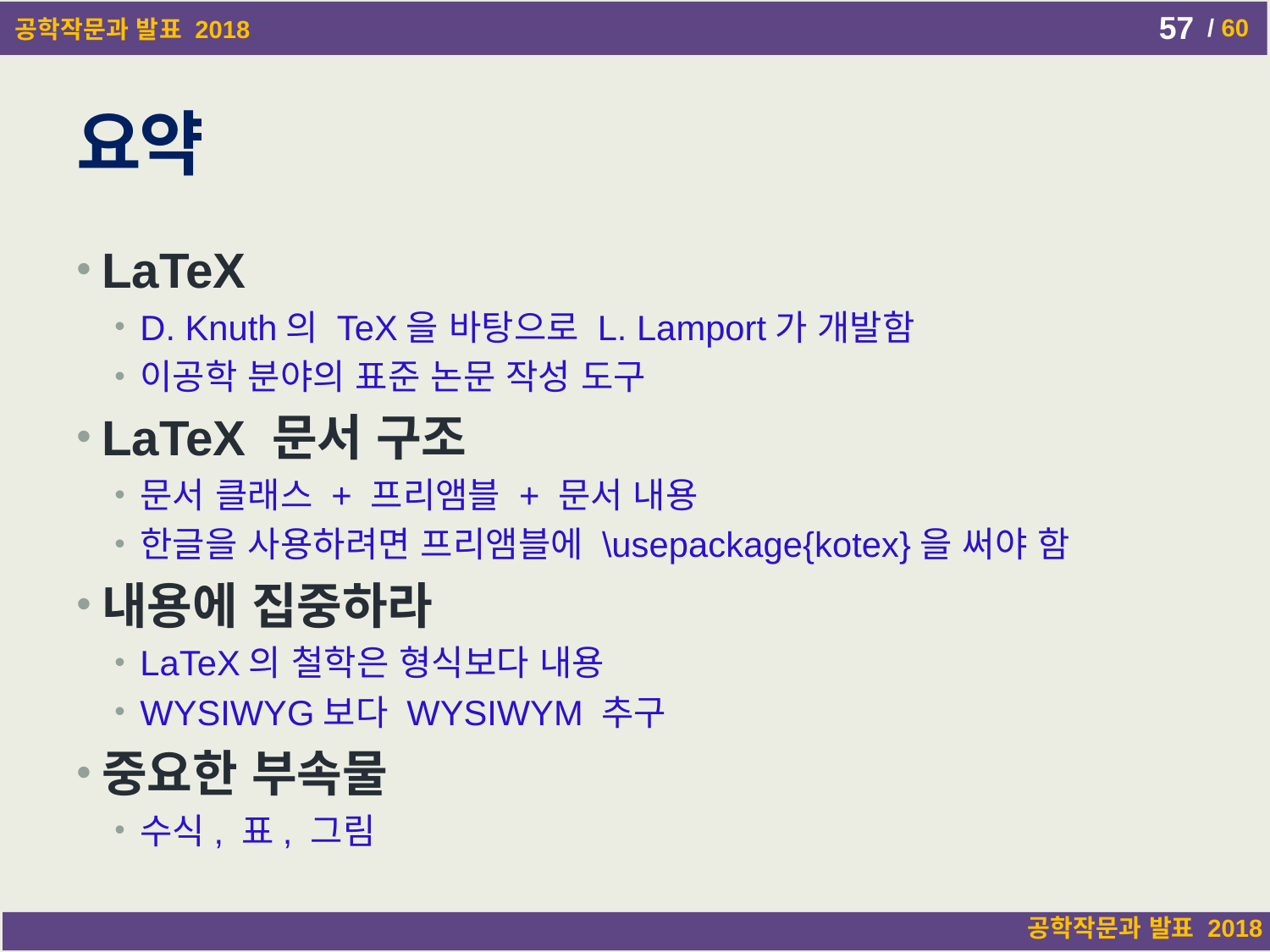

57
# 요약
LaTeX
D. Knuth의 TeX을 바탕으로 L. Lamport가 개발함
이공학 분야의 표준 논문 작성 도구
LaTeX 문서 구조
문서 클래스 + 프리앰블 + 문서 내용
한글을 사용하려면 프리앰블에 \usepackage{kotex}을 써야 함
내용에 집중하라
LaTeX의 철학은 형식보다 내용
WYSIWYG보다 WYSIWYM 추구
중요한 부속물
수식, 표, 그림